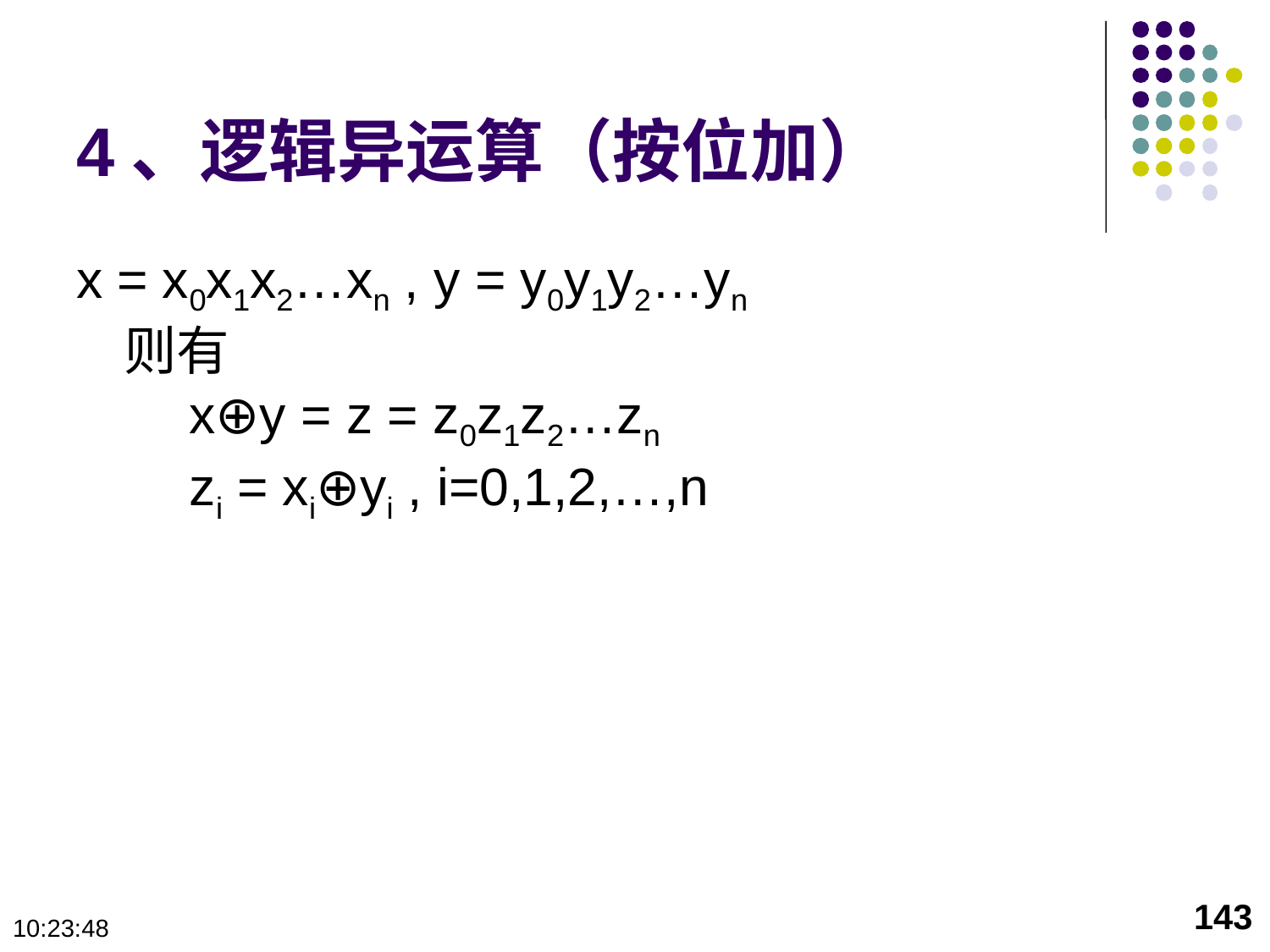

# 4、逻辑异运算（按位加）
x = x0x1x2…xn , y = y0y1y2…yn
则有
　x⊕y = z = z0z1z2…zn
　zi = xi⊕yi , i=0,1,2,…,n
143
10:23:48